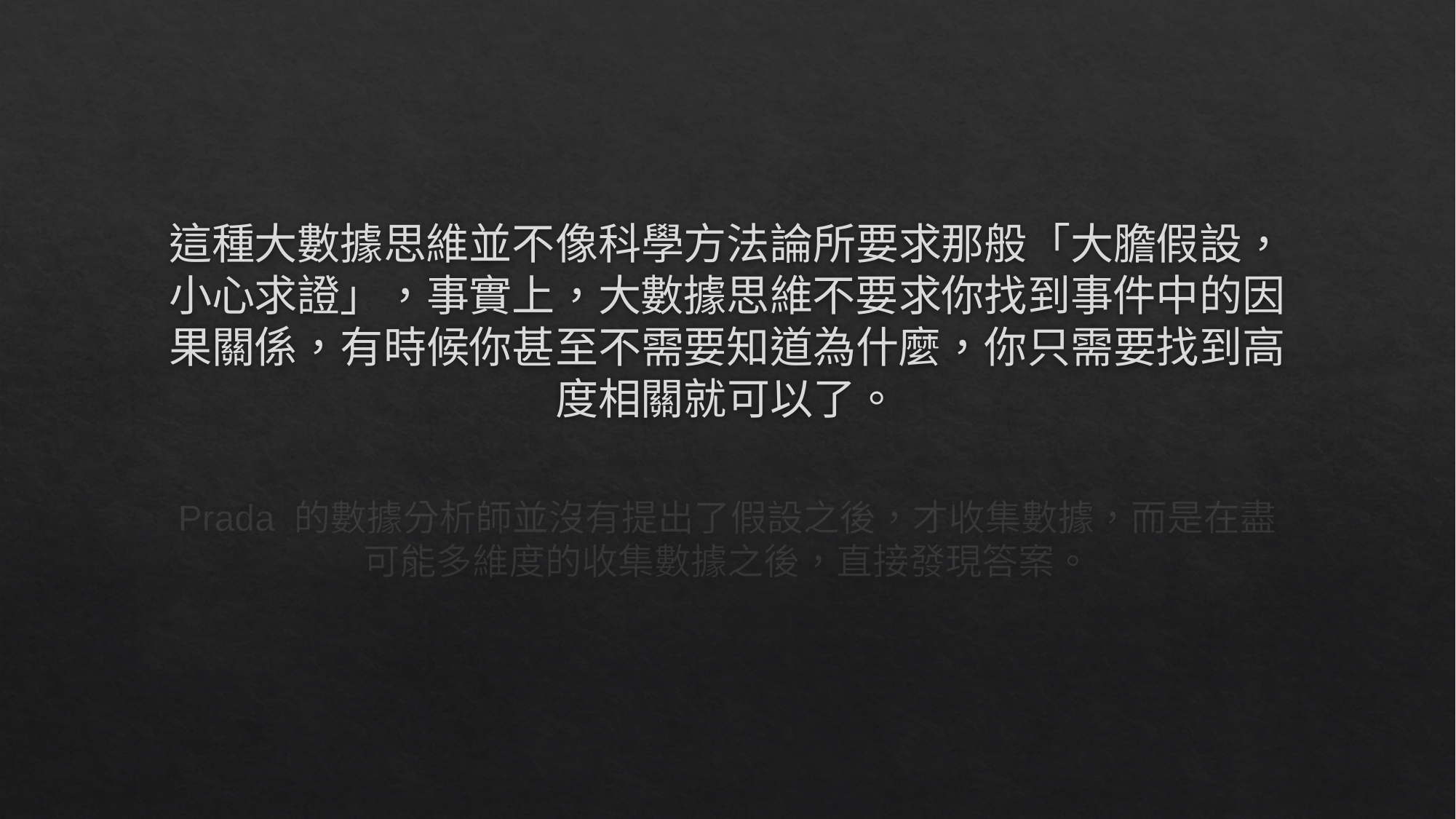

# 這種大數據思維並不像科學方法論所要求那般「大膽假設，小心求證」，事實上，大數據思維不要求你找到事件中的因果關係，有時候你甚至不需要知道為什麼，你只需要找到高度相關就可以了。

Prada 的數據分析師並沒有提出了假設之後，才收集數據，而是在盡可能多維度的收集數據之後，直接發現答案。